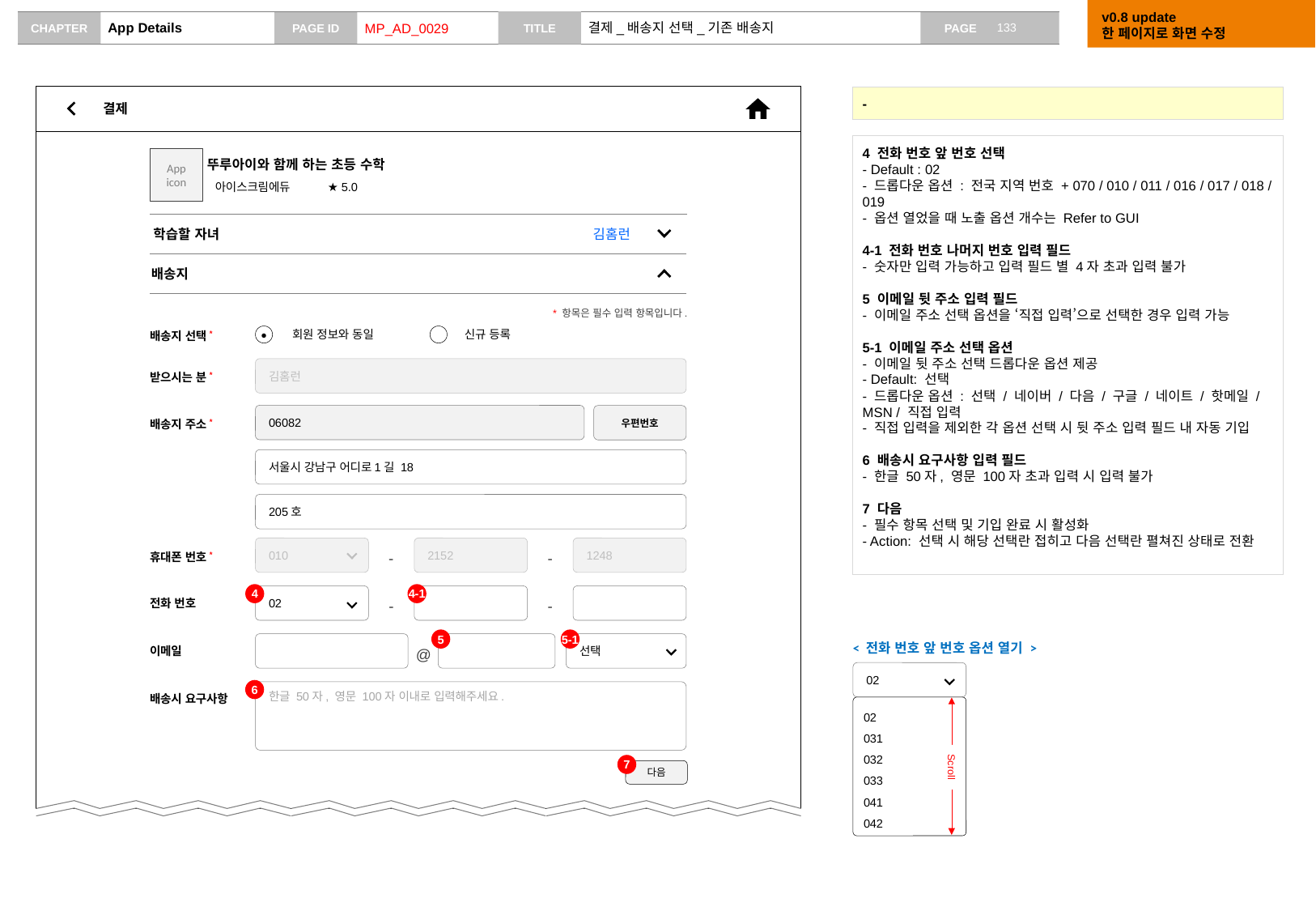

v0.8 update
한 페이지로 화면 수정
# App Details
MP_AD_0029
결제_배송지 선택_기존 배송지

결제
-

4 전화 번호 앞 번호 선택
- Default : 02
- 드롭다운 옵션 : 전국 지역 번호 + 070 / 010 / 011 / 016 / 017 / 018 / 019
- 옵션 열었을 때 노출 옵션 개수는 Refer to GUI

4-1 전화 번호 나머지 번호 입력 필드
- 숫자만 입력 가능하고 입력 필드 별 4자 초과 입력 불가
5 이메일 뒷 주소 입력 필드
- 이메일 주소 선택 옵션을 ‘직접 입력’으로 선택한 경우 입력 가능

5-1 이메일 주소 선택 옵션
- 이메일 뒷 주소 선택 드롭다운 옵션 제공
- Default: 선택
- 드롭다운 옵션 : 선택 / 네이버 / 다음 / 구글 / 네이트 / 핫메일 / MSN / 직접 입력
- 직접 입력을 제외한 각 옵션 선택 시 뒷 주소 입력 필드 내 자동 기입
6 배송시 요구사항 입력 필드
- 한글 50자, 영문 100자 초과 입력 시 입력 불가
7 다음
- 필수 항목 선택 및 기입 완료 시 활성화
- Action: 선택 시 해당 선택란 접히고 다음 선택란 펼쳐진 상태로 전환

App
icon
뚜루아이와 함께 하는 초등 수학
아이스크림에듀
★ 5.0
학습할 자녀
김홈런

배송지

* 항목은 필수 입력 항목입니다.
●

배송지 선택*
회원 정보와 동일
신규 등록
김홈런
받으시는 분*
06082
우편번호
배송지 주소*
서울시 강남구 어디로1길 18
205호
010
2152
1248
-
-
휴대폰 번호*

4
4-1
02

-
-
전화 번호

5
5-1

선택
@
< 전화 번호 앞 번호 옵션 열기 >
이메일

02

6
한글 50자, 영문 100자 이내로 입력해주세요.
배송시 요구사항
02
031
032
033
041
042
7
Scroll
다음